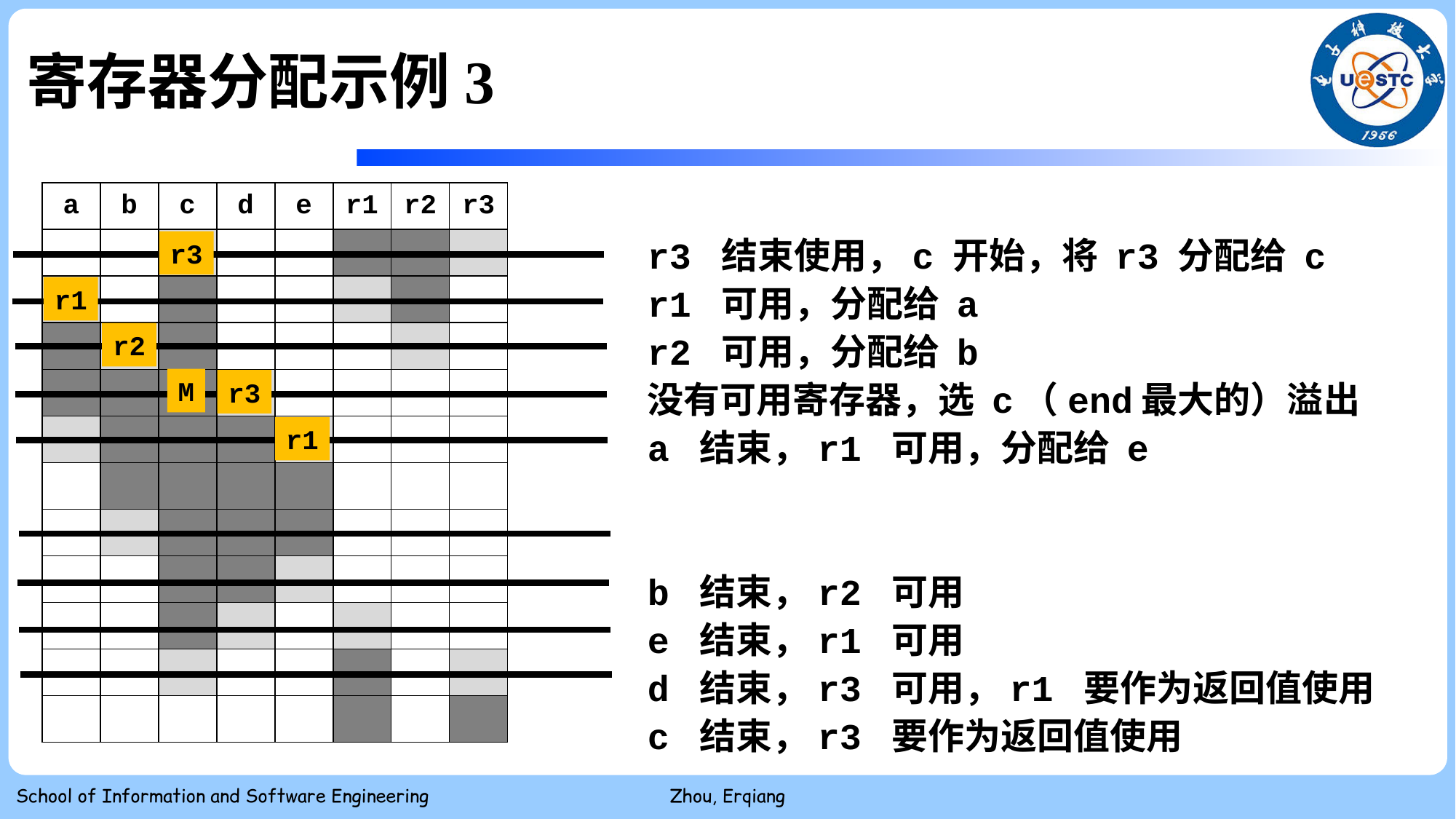

# 寄存器分配示例3
| a | b | c | d | e | r1 | r2 | r3 |
| --- | --- | --- | --- | --- | --- | --- | --- |
|  |  |  |  |  |  |  |  |
|  |  |  |  |  |  |  |  |
|  |  |  |  |  |  |  |  |
|  |  |  |  |  |  |  |  |
|  |  |  |  |  |  |  |  |
|  |  |  |  |  |  |  |  |
|  |  |  |  |  |  |  |  |
|  |  |  |  |  |  |  |  |
|  |  |  |  |  |  |  |  |
|  |  |  |  |  |  |  |  |
|  |  |  |  |  |  |  |  |
r3 结束使用，c 开始，将 r3 分配给 c
r1 可用，分配给 a
r2 可用，分配给 b
没有可用寄存器，选 c（end最大的）溢出
a 结束，r1 可用，分配给 e

b 结束，r2 可用
e 结束，r1 可用
d 结束，r3 可用，r1 要作为返回值使用
c 结束，r3 要作为返回值使用

r3
r1
r2
M
r3
r1
School of Information and Software Engineering
Zhou, Erqiang
41